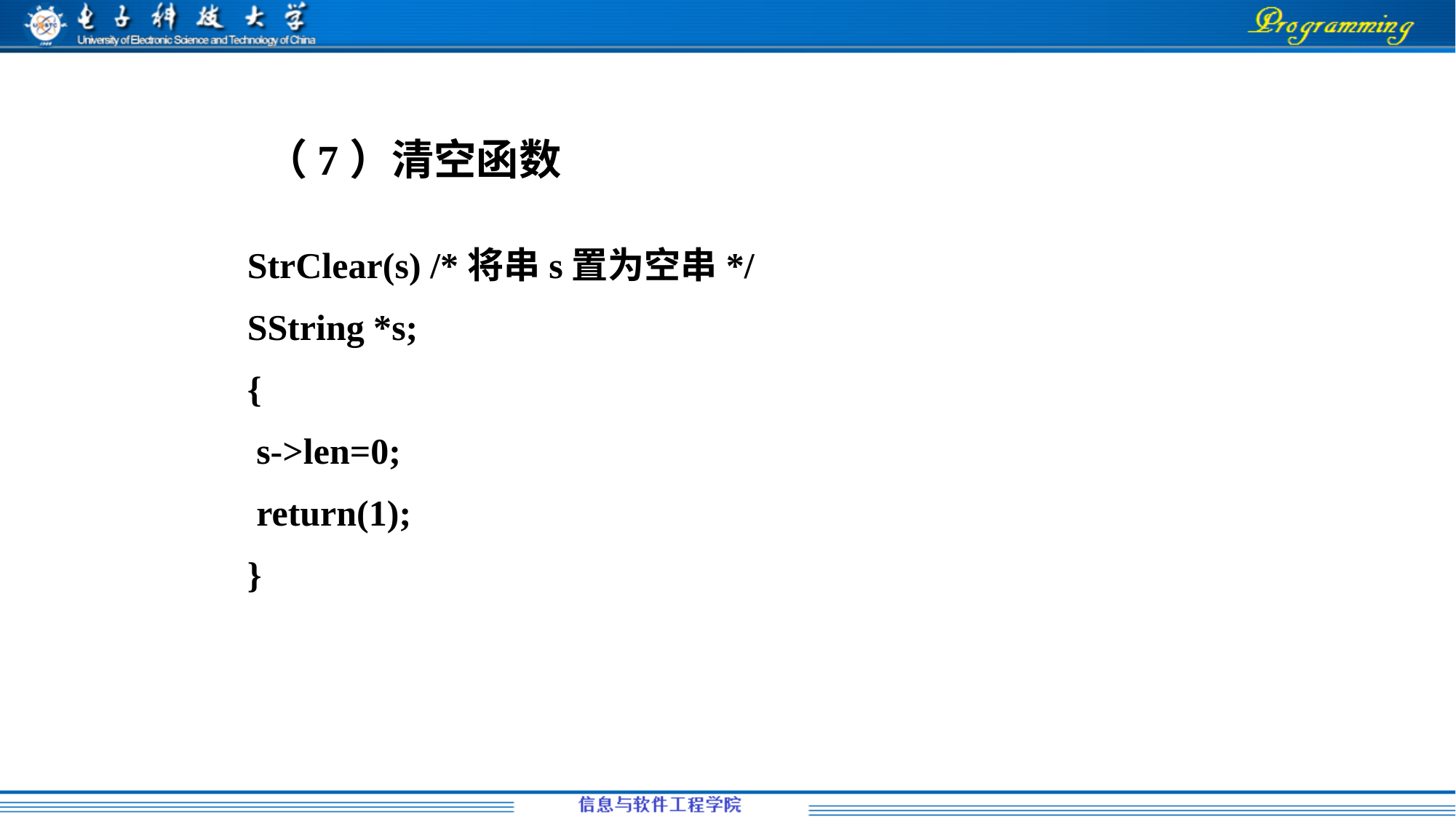

（7）清空函数
StrClear(s) /*将串s置为空串*/
SString *s;
{
 s->len=0;
 return(1);
}